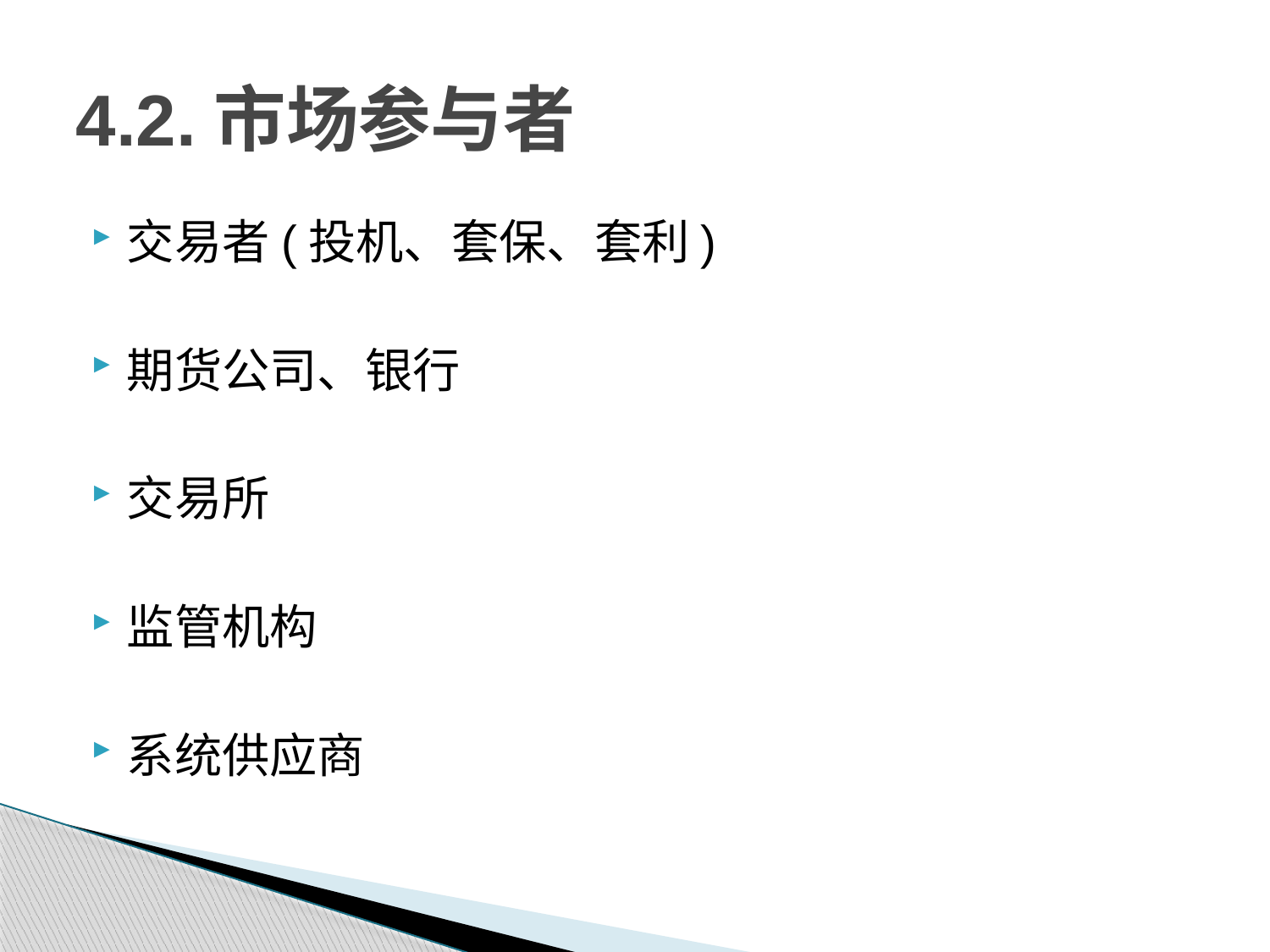

# 4.2.市场参与者
交易者(投机、套保、套利)

期货公司、银行

交易所

监管机构

系统供应商